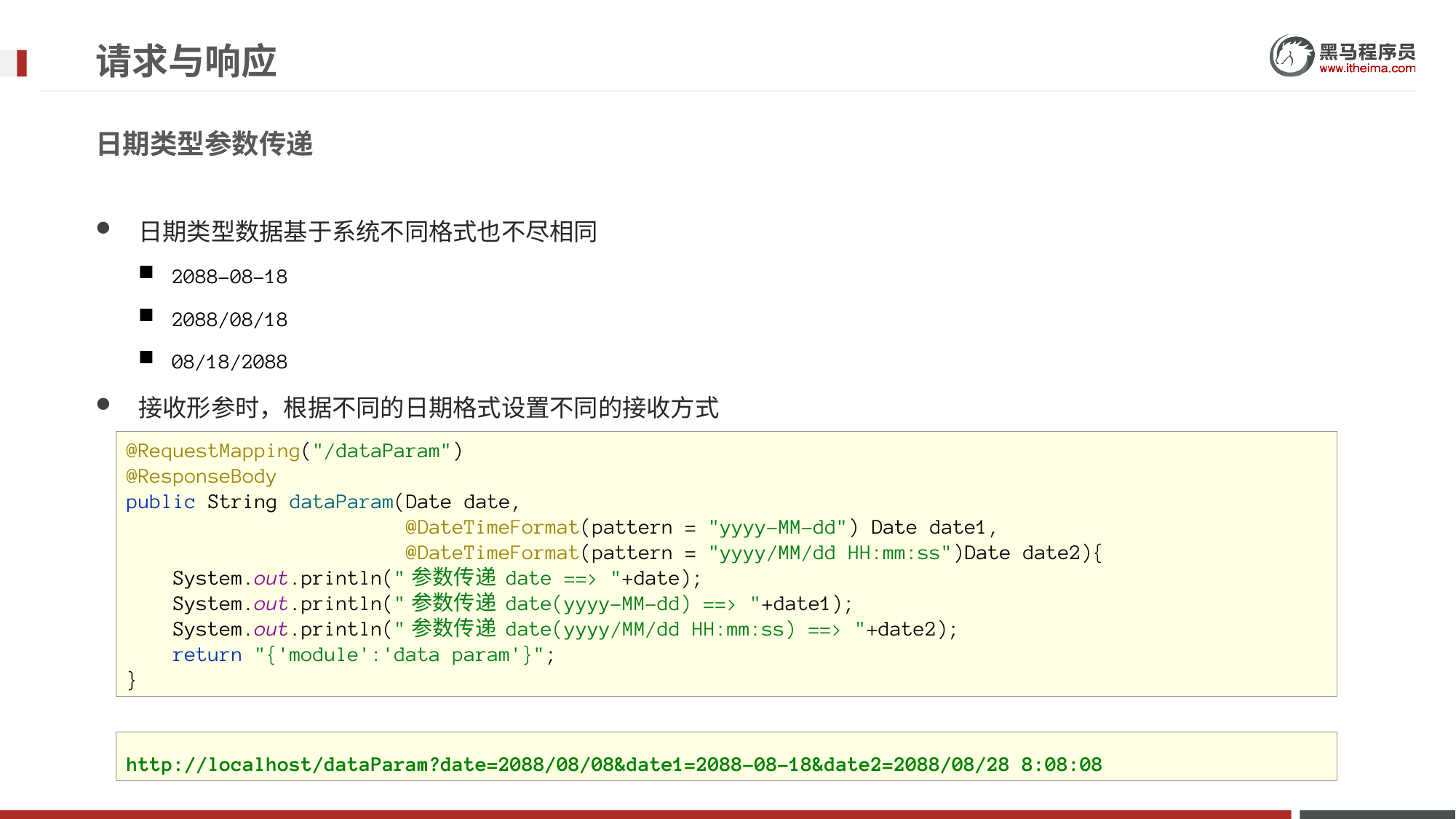

# 请求与响应
日期类型参数传递
日期类型数据基于系统不同格式也不尽相同
2088-08-18
2088/08/18
08/18/2088
接收形参时，根据不同的日期格式设置不同的接收方式

@RequestMapping("/dataParam")
@ResponseBody
public String dataParam(Date date,
                        @DateTimeFormat(pattern = "yyyy-MM-dd") Date date1,
                        @DateTimeFormat(pattern = "yyyy/MM/dd HH:mm:ss")Date date2){
    System.out.println("参数传递 date ==> "+date);
    System.out.println("参数传递 date(yyyy-MM-dd) ==> "+date1);
    System.out.println("参数传递 date(yyyy/MM/dd HH:mm:ss) ==> "+date2);
    return "{'module':'data param'}";
}
http://localhost/dataParam?date=2088/08/08&date1=2088-08-18&date2=2088/08/28 8:08:08